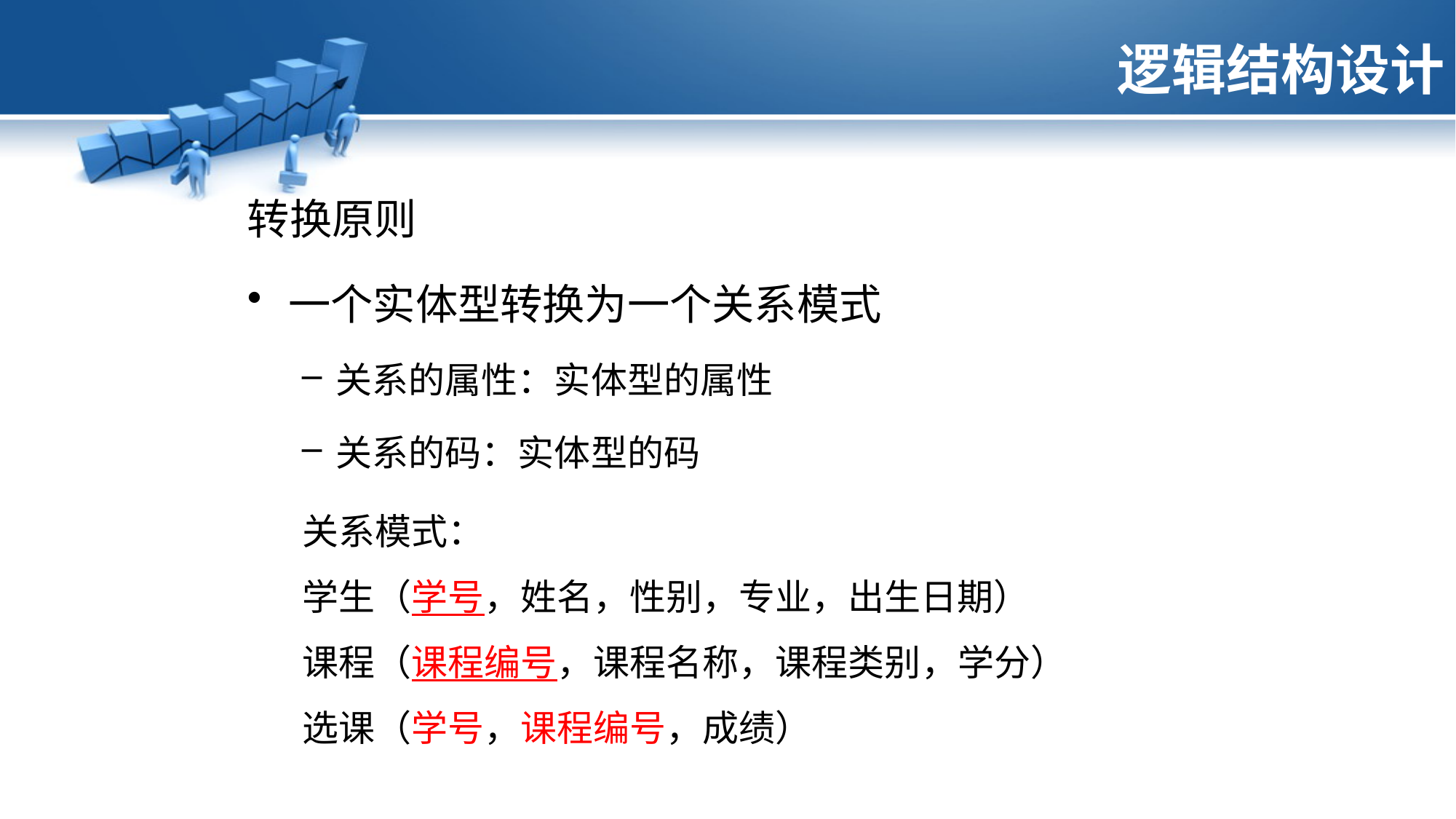

# 逻辑结构设计
转换原则
一个实体型转换为一个关系模式
关系的属性：实体型的属性
关系的码：实体型的码

关系模式：
学生（学号，姓名，性别，专业，出生日期）
课程（课程编号，课程名称，课程类别，学分）
选课（学号，课程编号，成绩）